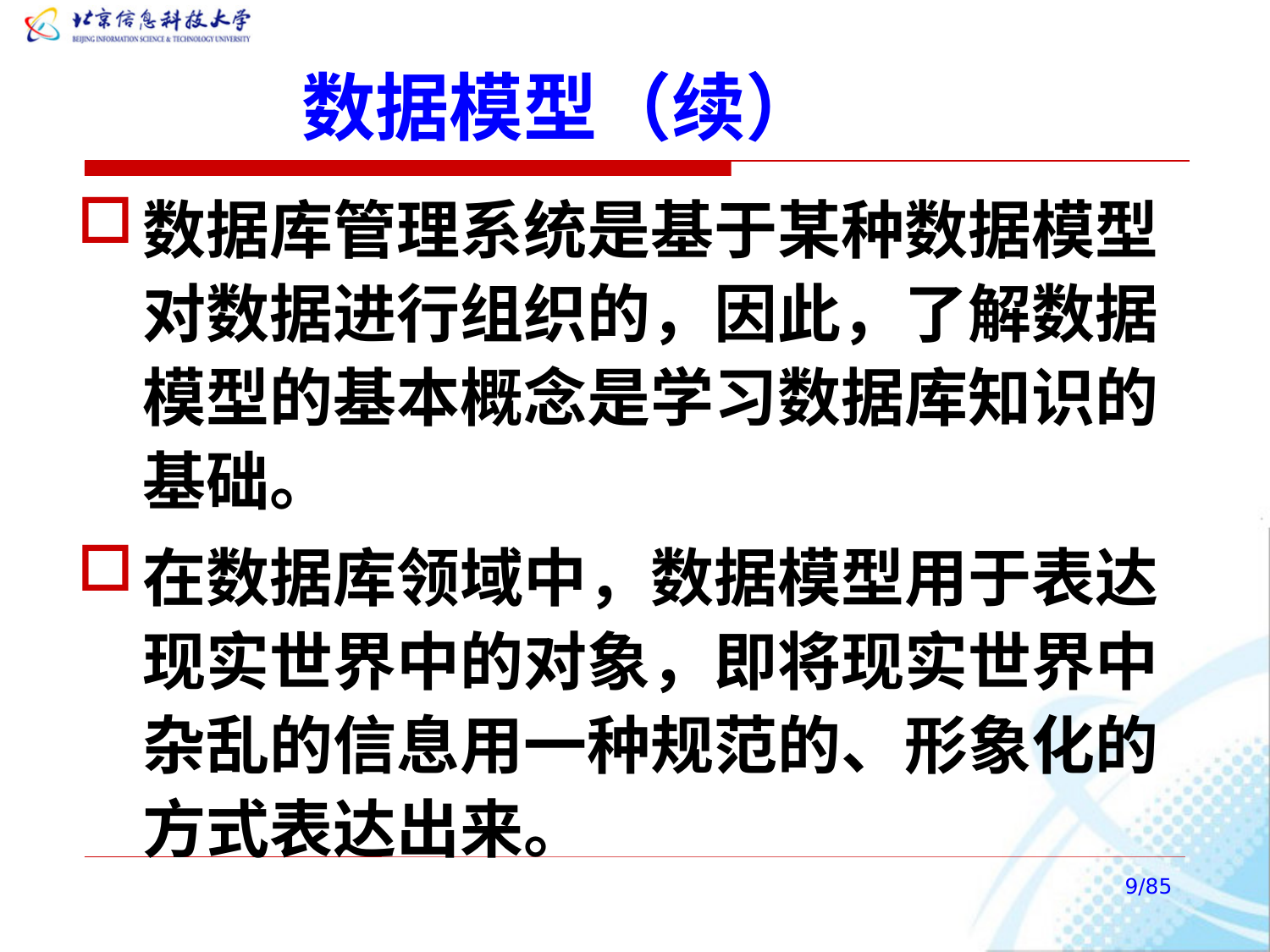

# 数据模型（续）
数据库管理系统是基于某种数据模型对数据进行组织的，因此，了解数据模型的基本概念是学习数据库知识的基础。
在数据库领域中，数据模型用于表达现实世界中的对象，即将现实世界中杂乱的信息用一种规范的、形象化的方式表达出来。

9/85